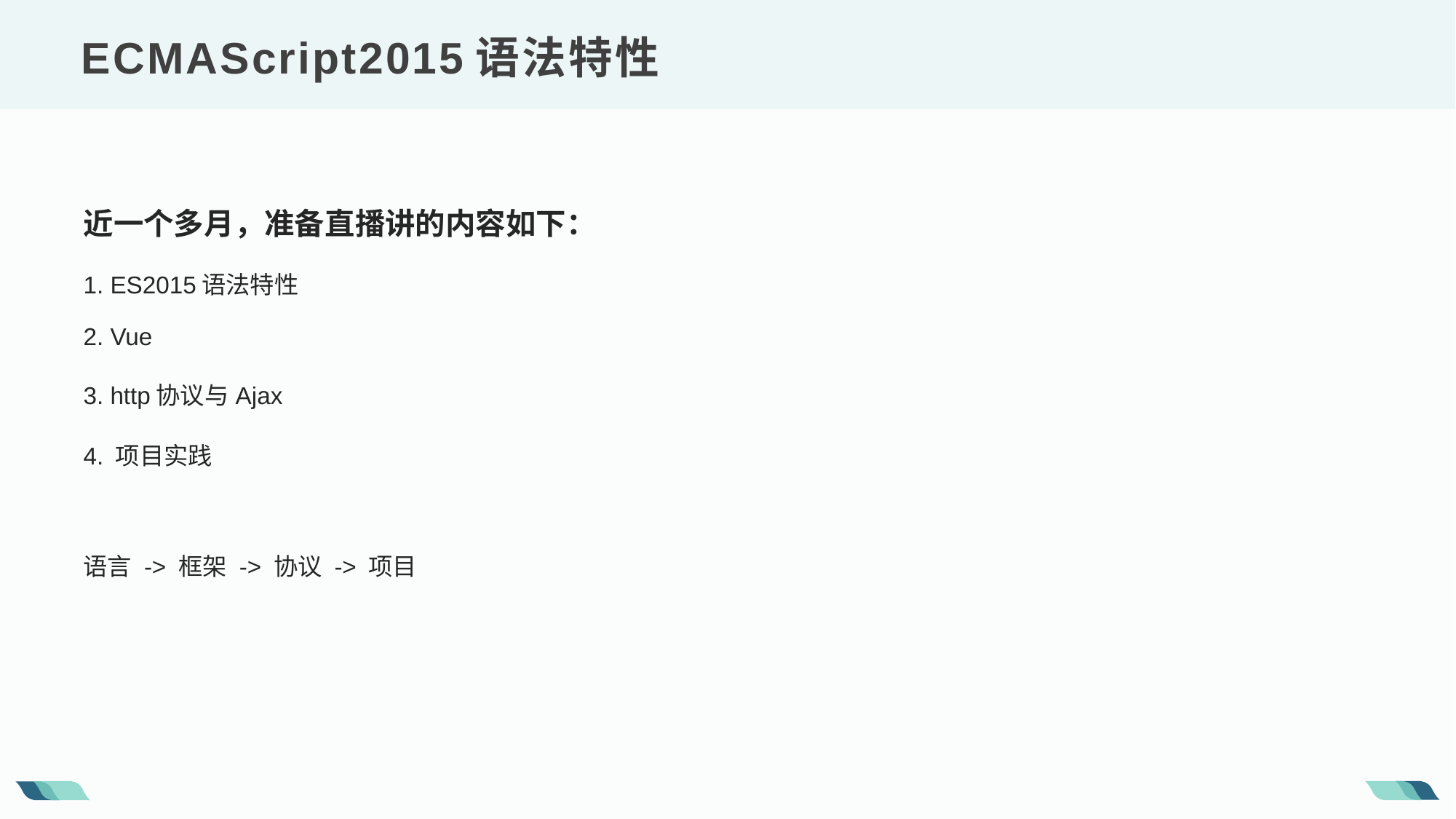

ECMAScript2015语法特性
近一个多月，准备直播讲的内容如下：
1. ES2015语法特性
2. Vue
3. http协议与Ajax
4. 项目实践

语言 -> 框架 -> 协议 -> 项目